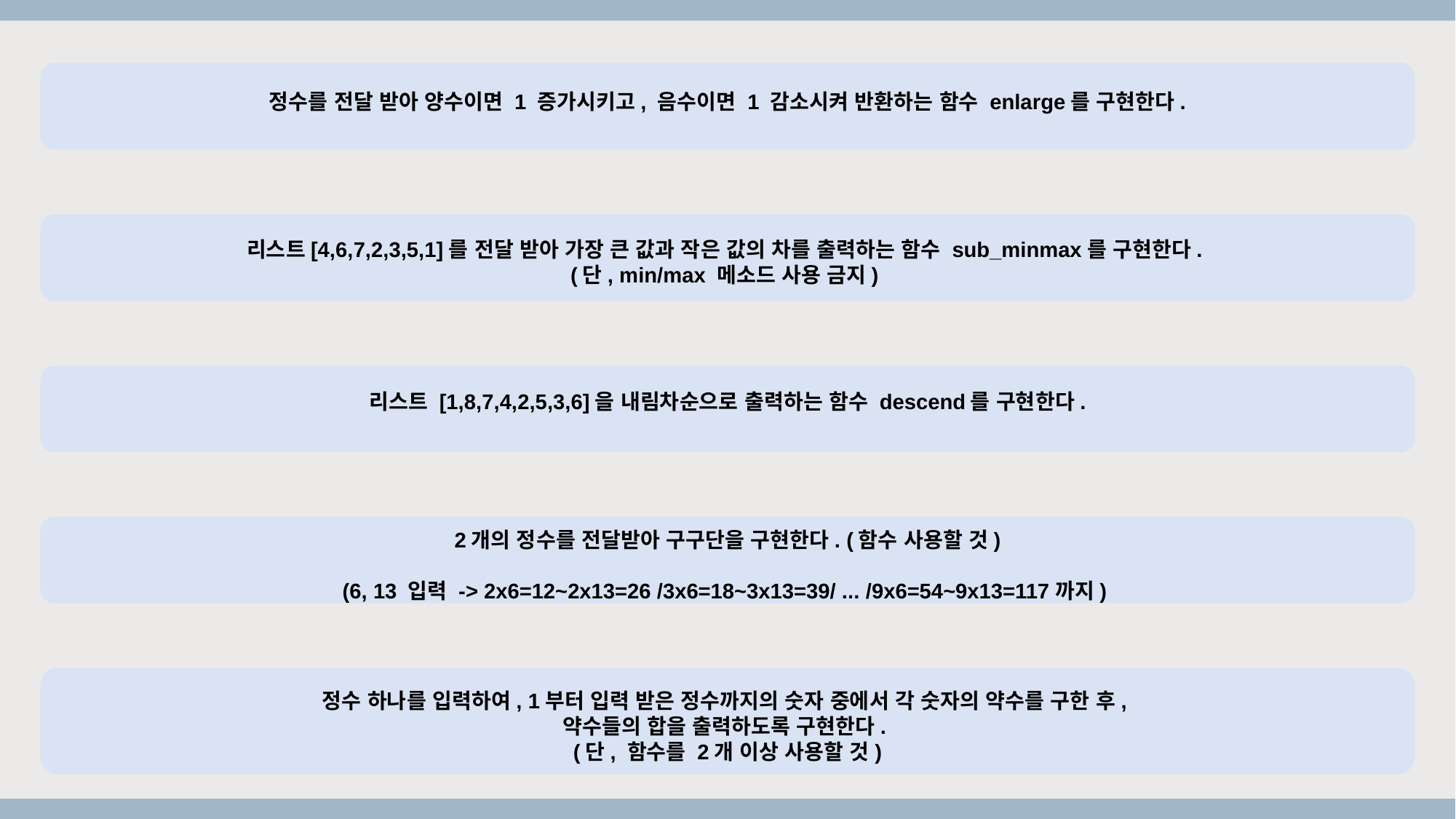

정수를 전달 받아 양수이면 1 증가시키고, 음수이면 1 감소시켜 반환하는 함수 enlarge를 구현한다.
리스트[4,6,7,2,3,5,1]를 전달 받아 가장 큰 값과 작은 값의 차를 출력하는 함수 sub_minmax를 구현한다.
(단, min/max 메소드 사용 금지)
리스트 [1,8,7,4,2,5,3,6]을 내림차순으로 출력하는 함수 descend를 구현한다.
2개의 정수를 전달받아 구구단을 구현한다. (함수 사용할 것)

(6, 13 입력 -> 2x6=12~2x13=26 /3x6=18~3x13=39/ ... /9x6=54~9x13=117까지)

정수 하나를 입력하여, 1부터 입력 받은 정수까지의 숫자 중에서 각 숫자의 약수를 구한 후,
약수들의 합을 출력하도록 구현한다.
(단, 함수를 2개 이상 사용할 것)